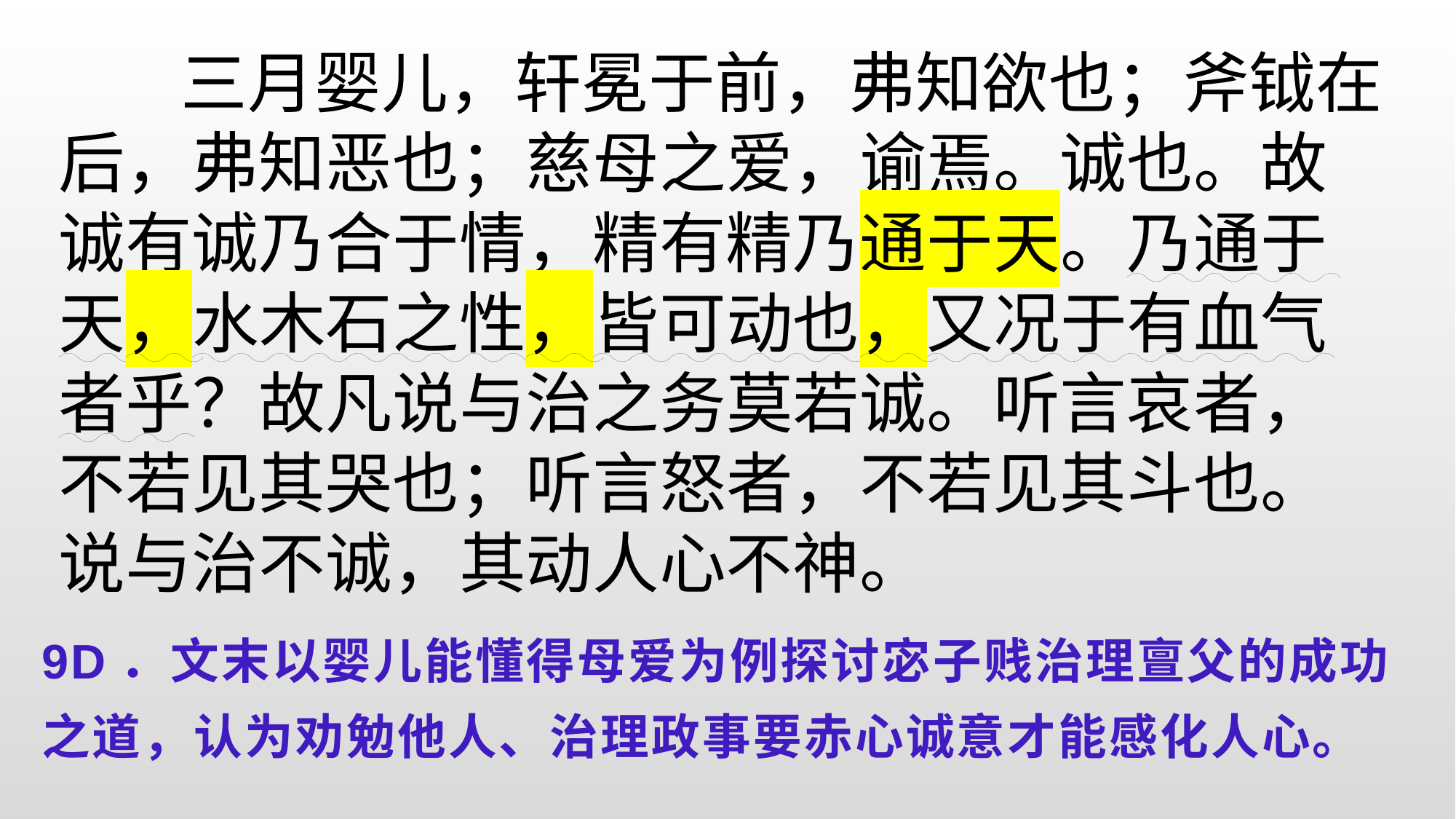

三月婴儿，轩冕于前，弗知欲也；斧钺在后，弗知恶也；慈母之爱，谕焉。诚也。故诚有诚乃合于情，精有精乃通于天。乃通于天，水木石之性，皆可动也，又况于有血气者乎？故凡说与治之务莫若诚。听言哀者，不若见其哭也；听言怒者，不若见其斗也。说与治不诚，其动人心不神。
9D．文末以婴儿能懂得母爱为例探讨宓子贱治理亶父的成功之道，认为劝勉他人、治理政事要赤心诚意才能感化人心。